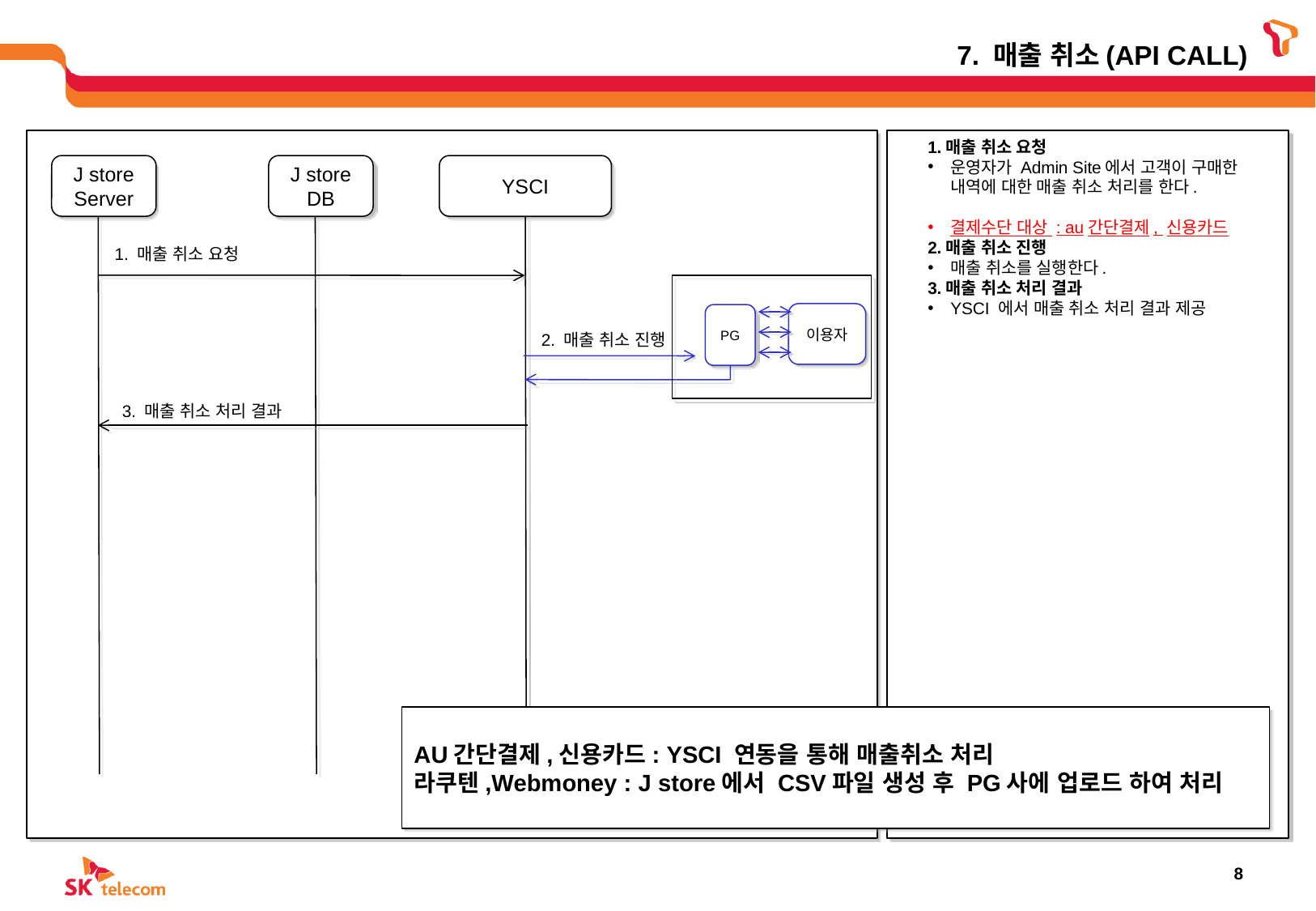

# 7. 매출 취소(API CALL)

1.매출 취소 요청
운영자가 Admin Site에서 고객이 구매한 내역에 대한 매출 취소 처리를 한다.

결제수단 대상 : au간단결제, 신용카드
2.매출 취소 진행
매출 취소를 실행한다.
3.매출 취소 처리 결과
YSCI 에서 매출 취소 처리 결과 제공
J store DB
J store Server
YSCI
1. 매출 취소 요청

이용자
PG
2. 매출 취소 진행
3. 매출 취소 처리 결과
AU간단결제,신용카드: YSCI 연동을 통해 매출취소 처리
라쿠텐,Webmoney : J store에서 CSV파일 생성 후 PG사에 업로드 하여 처리